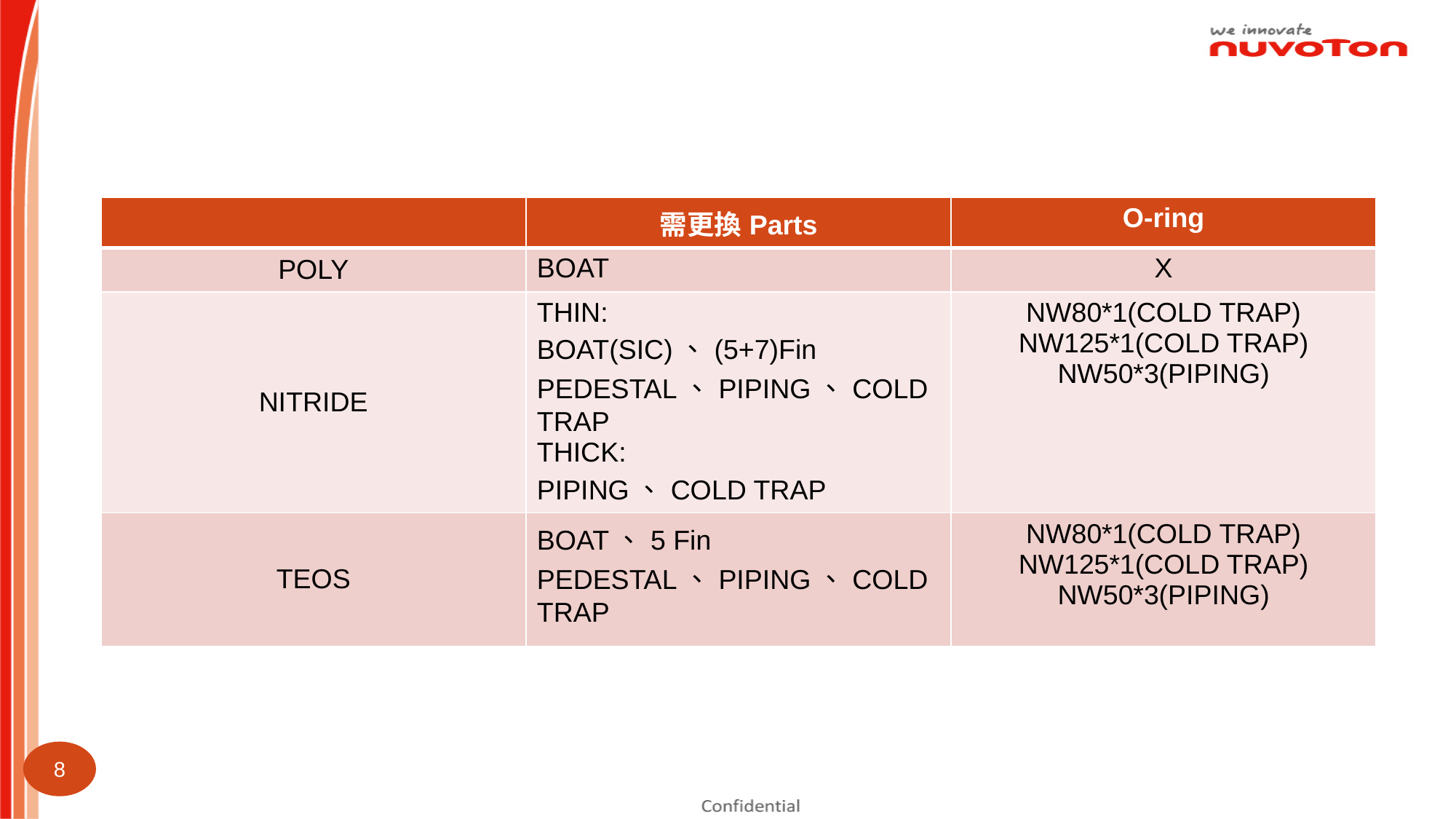

|  | 需更換Parts | O-ring |
| --- | --- | --- |
| POLY | BOAT | X |
| NITRIDE | THIN: BOAT(SIC)、(5+7)Fin PEDESTAL、PIPING、COLD TRAP THICK: PIPING、COLD TRAP | NW80\*1(COLD TRAP) NW125\*1(COLD TRAP) NW50\*3(PIPING) |
| TEOS | BOAT、5 Fin PEDESTAL、PIPING、COLD TRAP | NW80\*1(COLD TRAP) NW125\*1(COLD TRAP) NW50\*3(PIPING) |
8